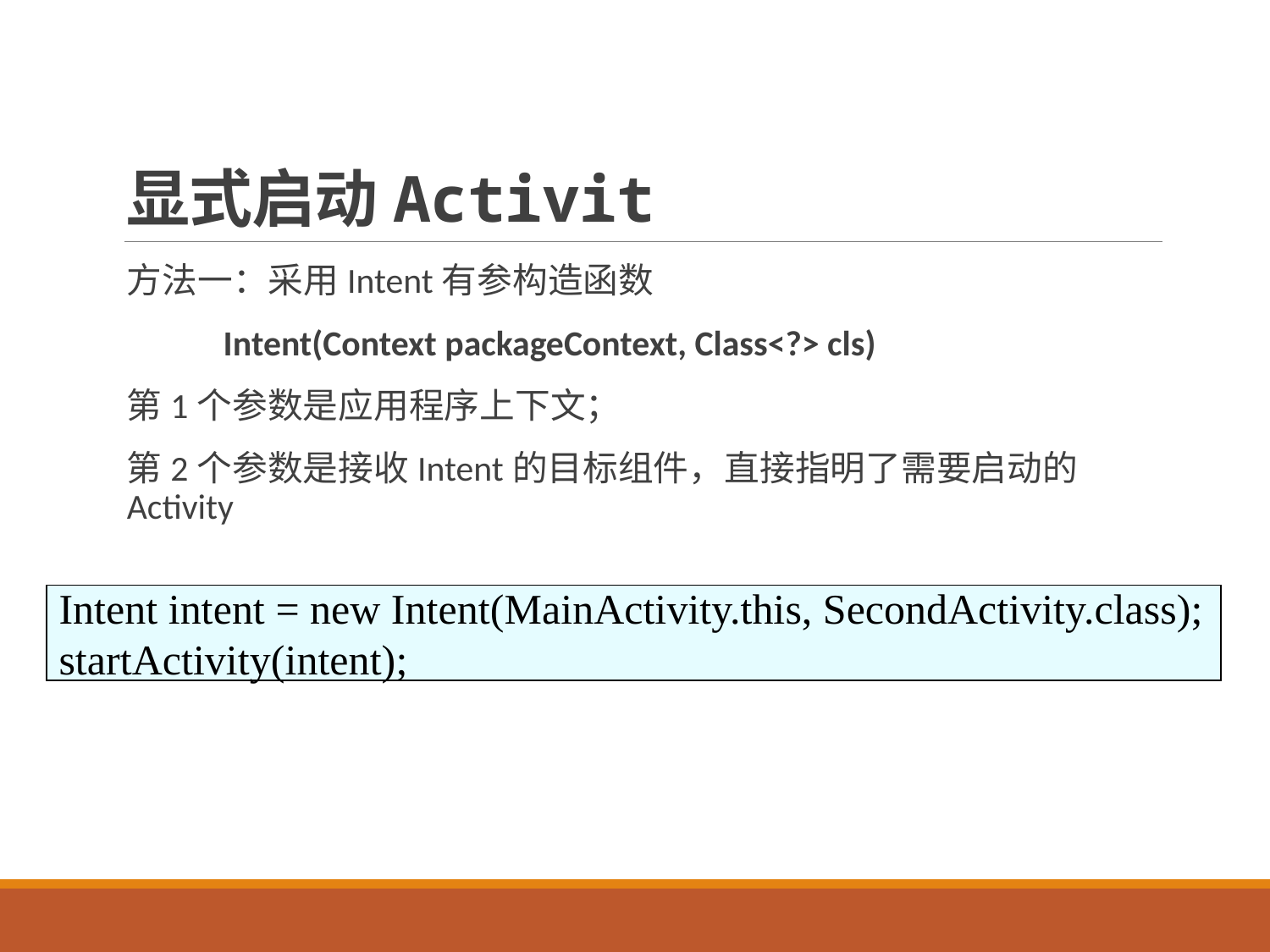

# 显式启动Activit
方法一：采用Intent有参构造函数
            Intent(Context packageContext, Class<?> cls)
第1个参数是应用程序上下文；
第2个参数是接收Intent的目标组件，直接指明了需要启动的Activity

Intent intent = new Intent(MainActivity.this, SecondActivity.class);
startActivity(intent);